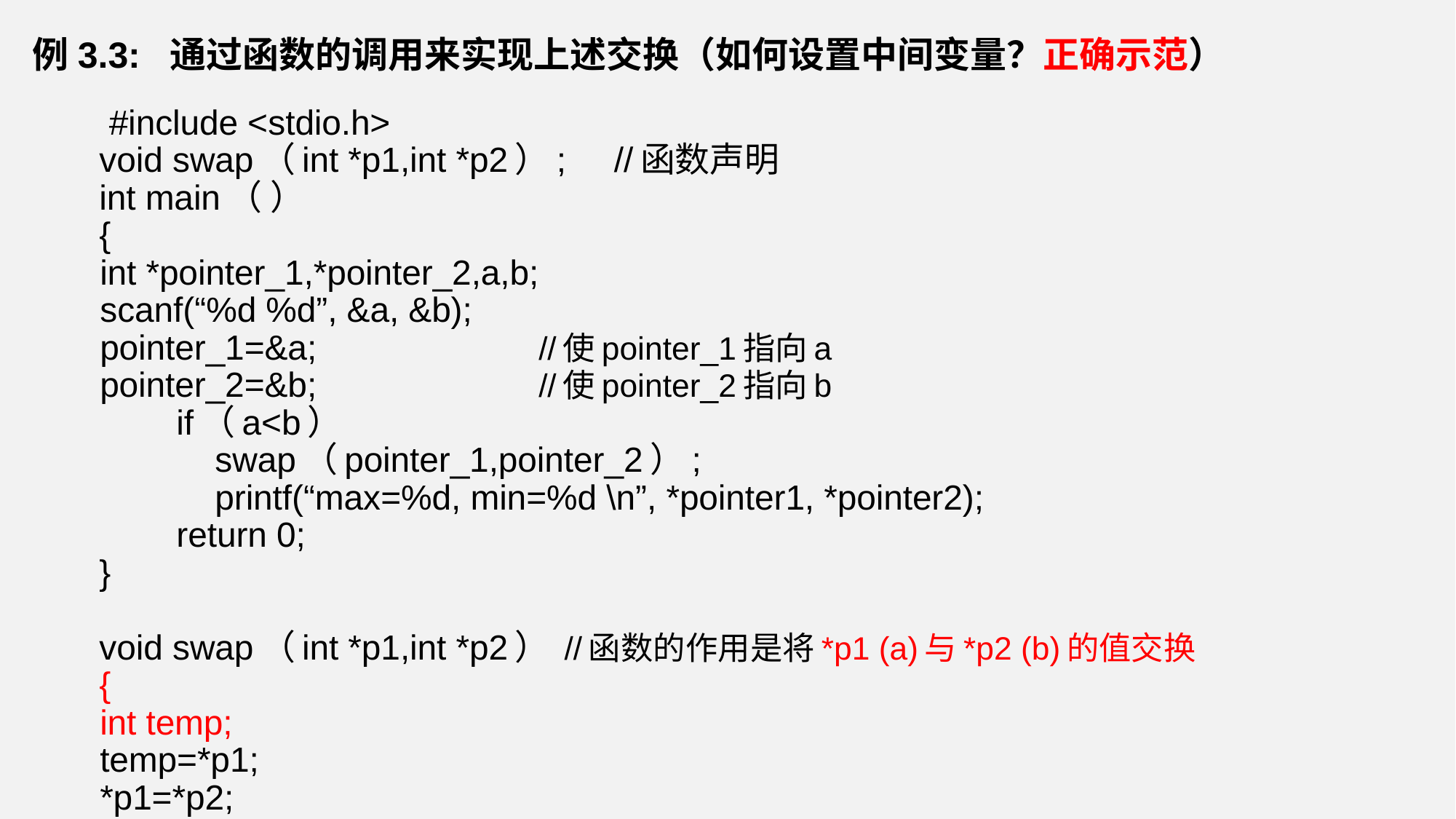

例3.3:  通过函数的调用来实现上述交换（如何设置中间变量？正确示范）
 #include <stdio.h>
void swap（int *p1,int *p2）;     //函数声明
int main（ ）
{
		int *pointer_1,*pointer_2,a,b;
		scanf(“%d %d”, &a, &b);
		pointer_1=&a;                       //使pointer_1指向a
		pointer_2=&b;                       //使pointer_2指向b
        if（a<b）
            swap（pointer_1,pointer_2）;
            printf(“max=%d, min=%d \n”, *pointer1, *pointer2);
        return 0;
}

void swap（int *p1,int *p2） //函数的作用是将*p1 (a)与*p2 (b)的值交换
{
		int temp;
		temp=*p1;
		*p1=*p2;
		*p2=temp;
}